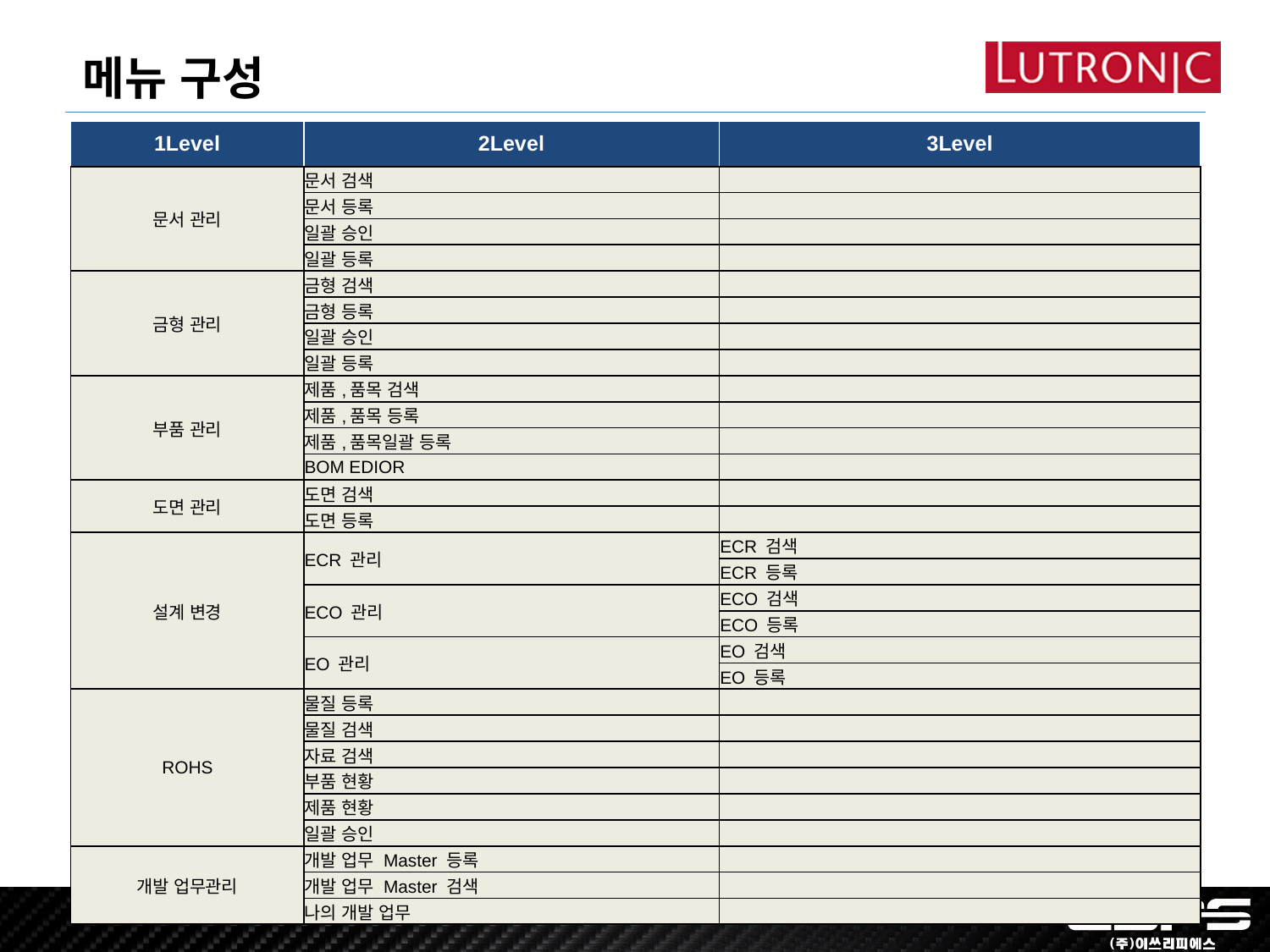

메뉴 구성

| 1Level | 2Level | 3Level |
| --- | --- | --- |
| 문서 관리 | 문서 검색 |  |
|  | 문서 등록 |  |
|  | 일괄 승인 |  |
|  | 일괄 등록 |  |
| 금형 관리 | 금형 검색 |  |
|  | 금형 등록 |  |
|  | 일괄 승인 |  |
|  | 일괄 등록 |  |
| 부품 관리 | 제품,품목 검색 |  |
|  | 제품,품목 등록 |  |
|  | 제품,품목일괄 등록 |  |
|  | BOM EDIOR |  |
| 도면 관리 | 도면 검색 |  |
|  | 도면 등록 |  |
| 설계 변경 | ECR 관리 | ECR 검색 |
|  |  | ECR 등록 |
|  | ECO 관리 | ECO 검색 |
|  |  | ECO 등록 |
|  | EO 관리 | EO 검색 |
|  |  | EO 등록 |
| ROHS | 물질 등록 |  |
|  | 물질 검색 |  |
|  | 자료 검색 |  |
|  | 부품 현황 |  |
|  | 제품 현황 |  |
|  | 일괄 승인 |  |
| 개발 업무관리 | 개발 업무 Master 등록 |  |
|  | 개발 업무 Master 검색 |  |
|  | 나의 개발 업무 |  |